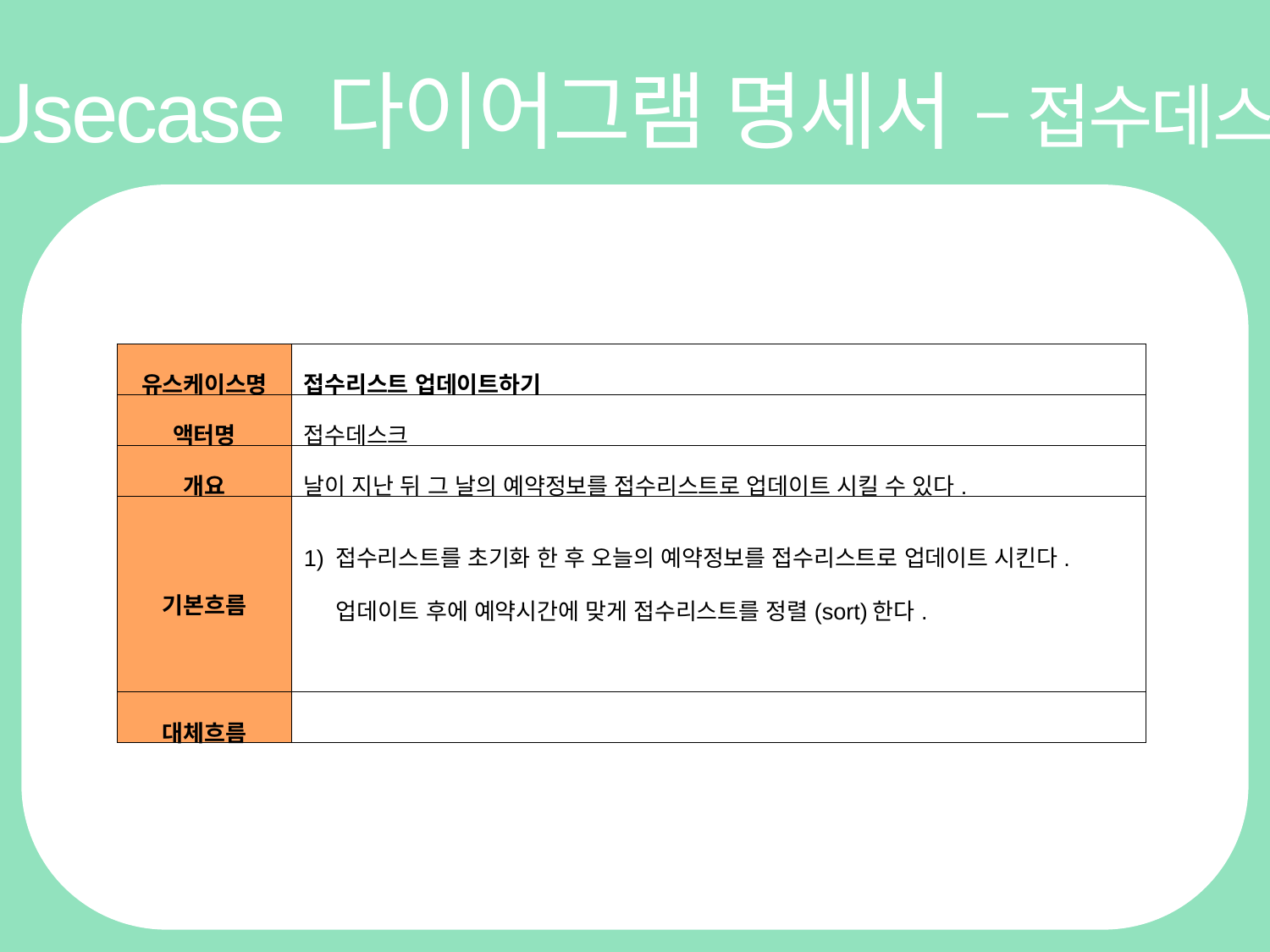

Usecase 다이어그램 명세서 – 접수데스크
| 유스케이스명 | 접수리스트 업데이트하기 |
| --- | --- |
| 액터명 | 접수데스크 |
| 개요 | 날이 지난 뒤 그 날의 예약정보를 접수리스트로 업데이트 시킬 수 있다. |
| 기본흐름 | 1) 접수리스트를 초기화 한 후 오늘의 예약정보를 접수리스트로 업데이트 시킨다. 업데이트 후에 예약시간에 맞게 접수리스트를 정렬(sort)한다. |
| 대체흐름 |  |